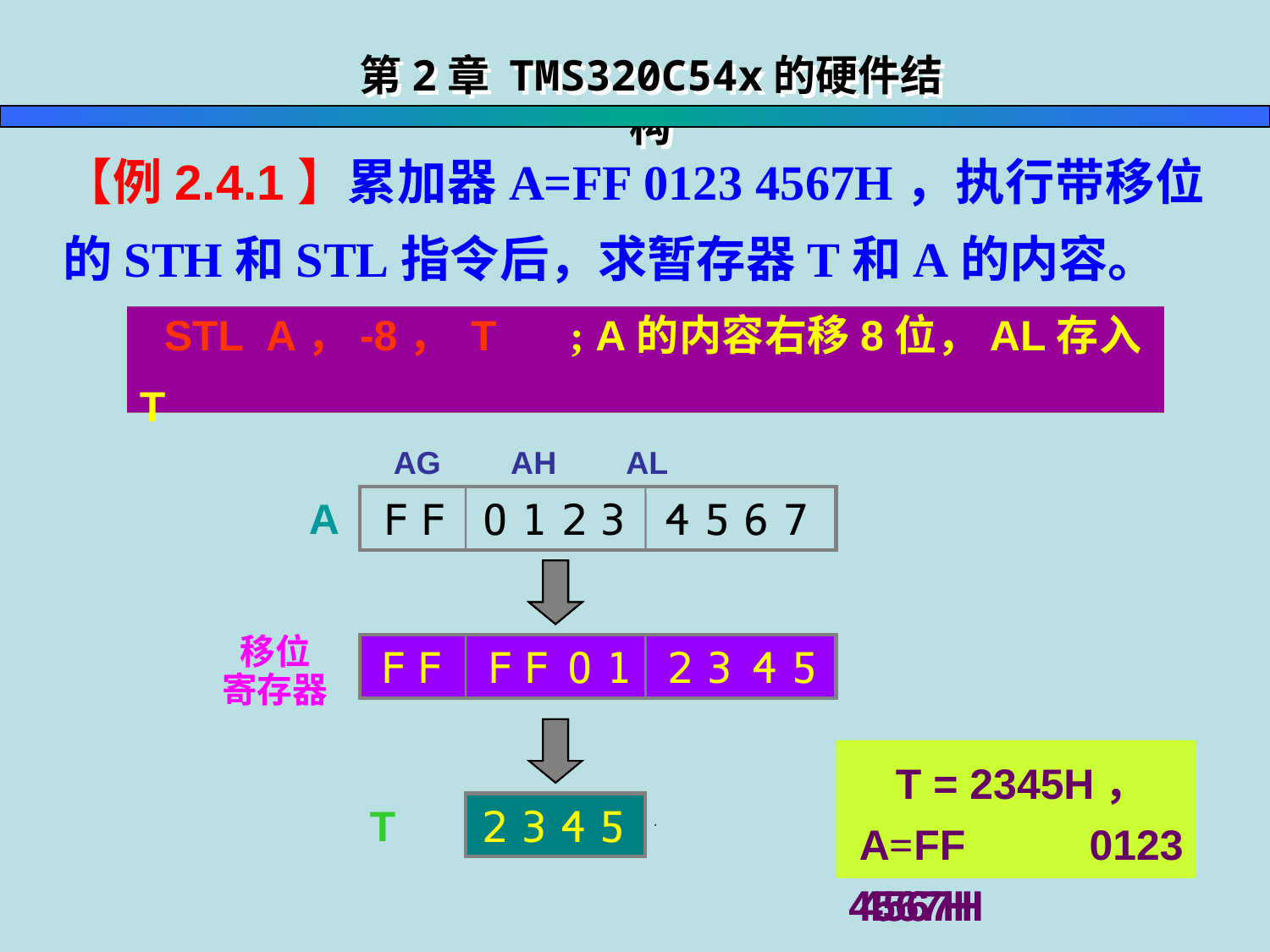

第2章 TMS320C54x的硬件结构

【例2.4.1】累加器A=FF 0123 4567H，执行带移位的STH和STL指令后，求暂存器T和A的内容。
  STH  A， 8， T     ; A的内容左移8位，AH存入T
  STH  A，-8， T     ; A的内容右移8位，AH存入T
  STL  A，8， T      ; A的内容左移8位，AL存入T
  STL  A，-8， T      ; A的内容右移8位，AL存入T
AG        AH        AL
A
 F F   0 1 2 3   4 5 6 7

移位
寄存器

 F F   0 1 2 3   4 5 6 7

 F F   0 1 2 3   4 5 6 7

 F F   0 1 2 3   4 5 6 7

 F F   0 1 2 3   4 5 6 7

0 1
F F
0 1
F F
2 3
F F
2 3
F F
4 5
0 1
4 5
0 1
6 7
2 3
6 7
2 3
0 0
4 5
0 0
4 5

  T = 2345H，
A=FF 0123 4567H
T = FF01H，
A=FF 0123 4567H
T = 6700H，
A=FF 0123 4567H
T = 2345H，
A=FF 0123 4567H
   T

2 3 4 5
F F 0 1
6 7 0 0
2 3 4 5

52